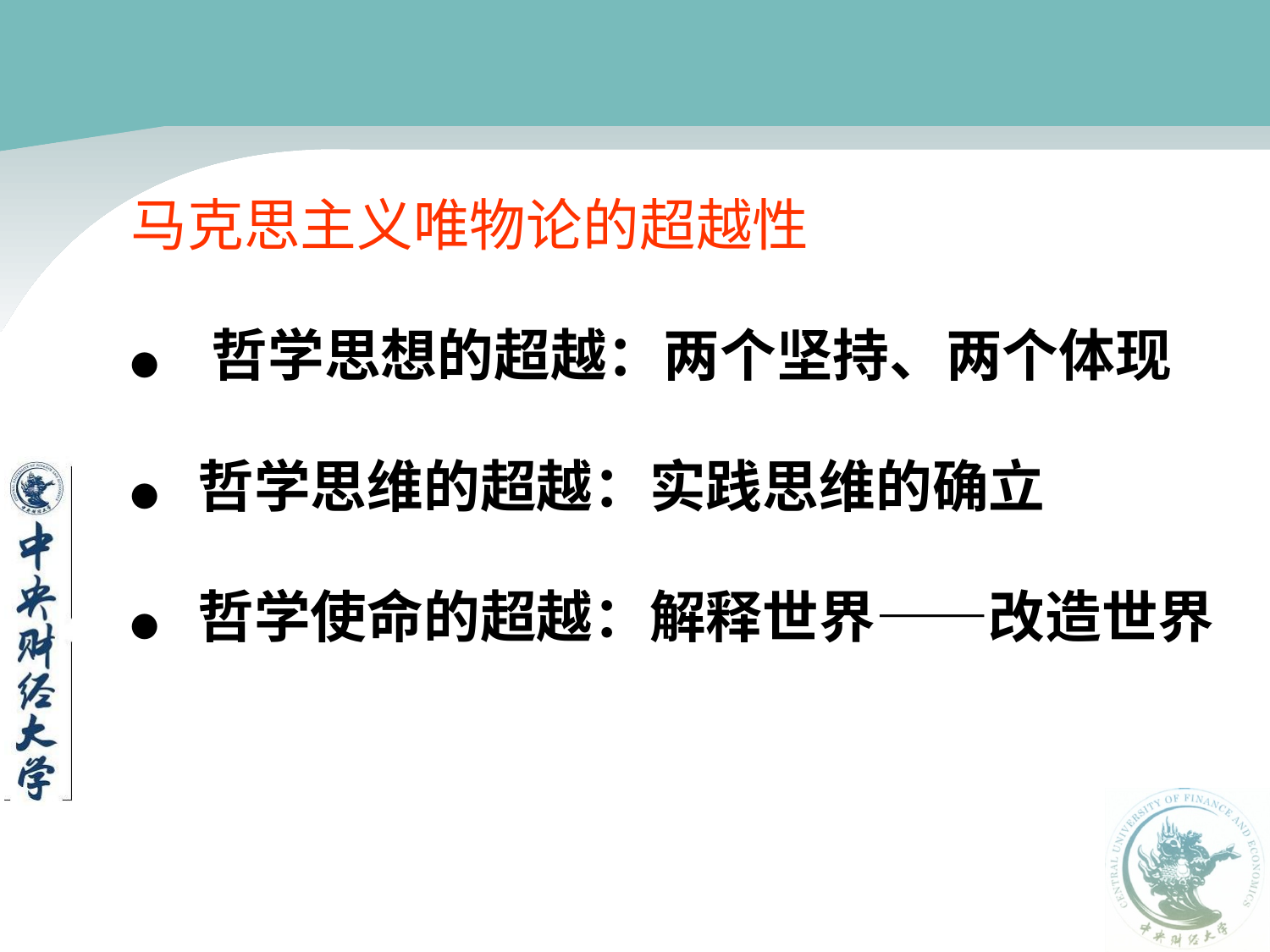

马克思主义唯物论的超越性

●   哲学思想的超越：两个坚持、两个体现

●     哲学思维的超越：实践思维的确立

●     哲学使命的超越：解释世界——改造世界